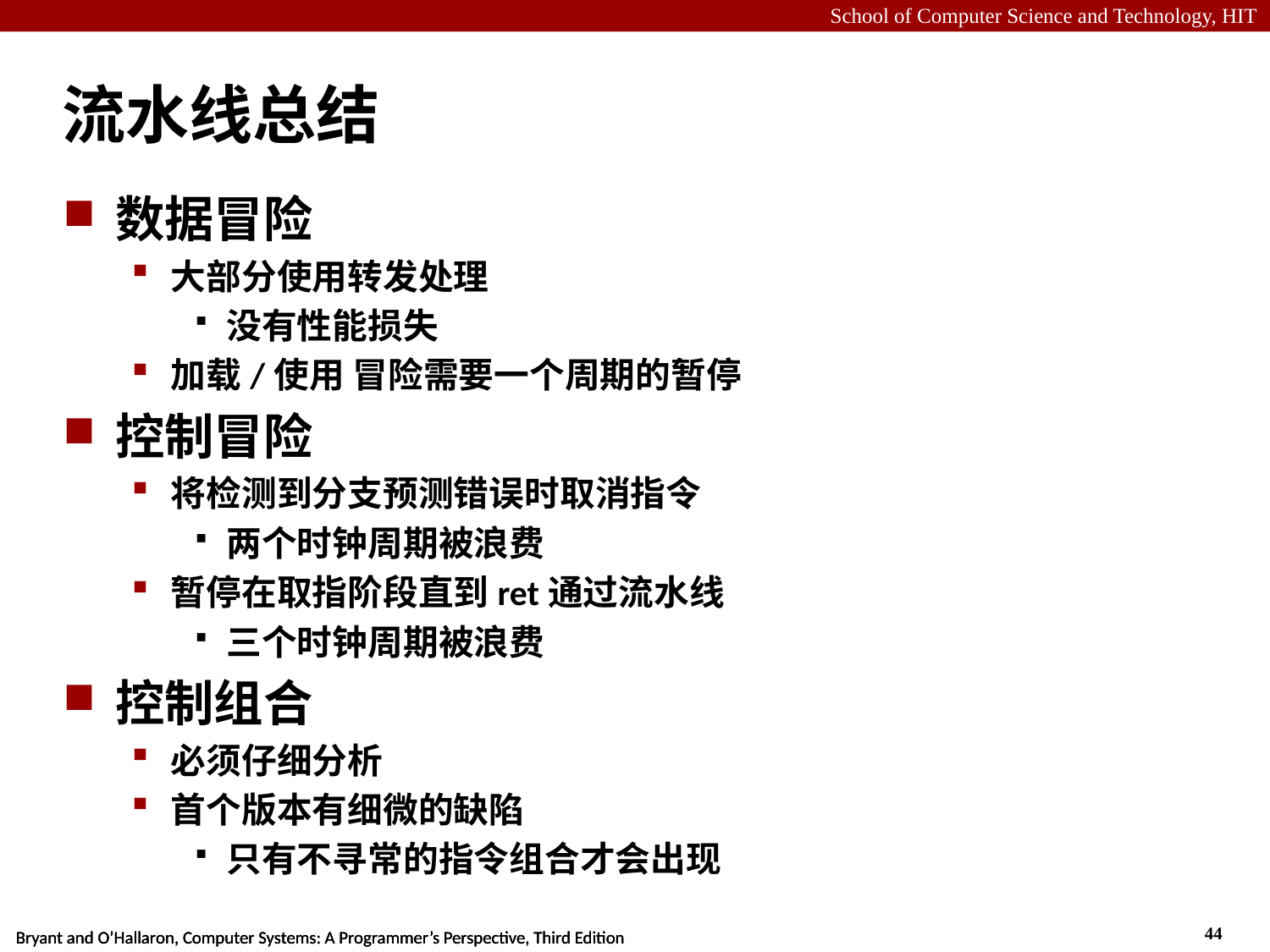

# 流水线总结
数据冒险
大部分使用转发处理
没有性能损失
加载/使用 冒险需要一个周期的暂停
控制冒险
将检测到分支预测错误时取消指令
两个时钟周期被浪费
暂停在取指阶段直到ret通过流水线
三个时钟周期被浪费
控制组合
必须仔细分析
首个版本有细微的缺陷
只有不寻常的指令组合才会出现